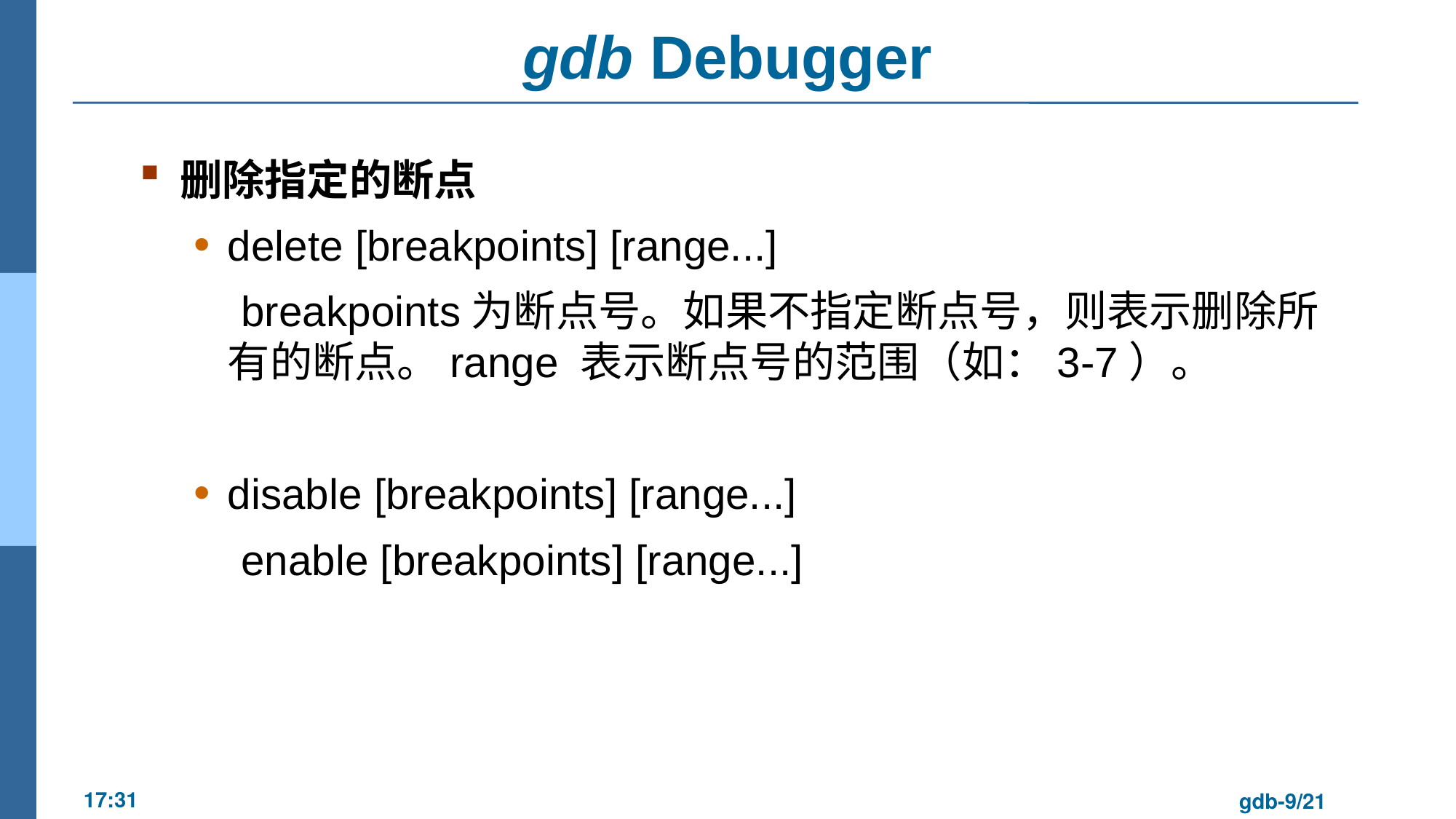

# gdb Debugger
删除指定的断点
delete [breakpoints] [range...]
    breakpoints为断点号。如果不指定断点号，则表示删除所有的断点。range 表示断点号的范围（如：3-7）。

disable [breakpoints] [range...]
    enable [breakpoints] [range...]